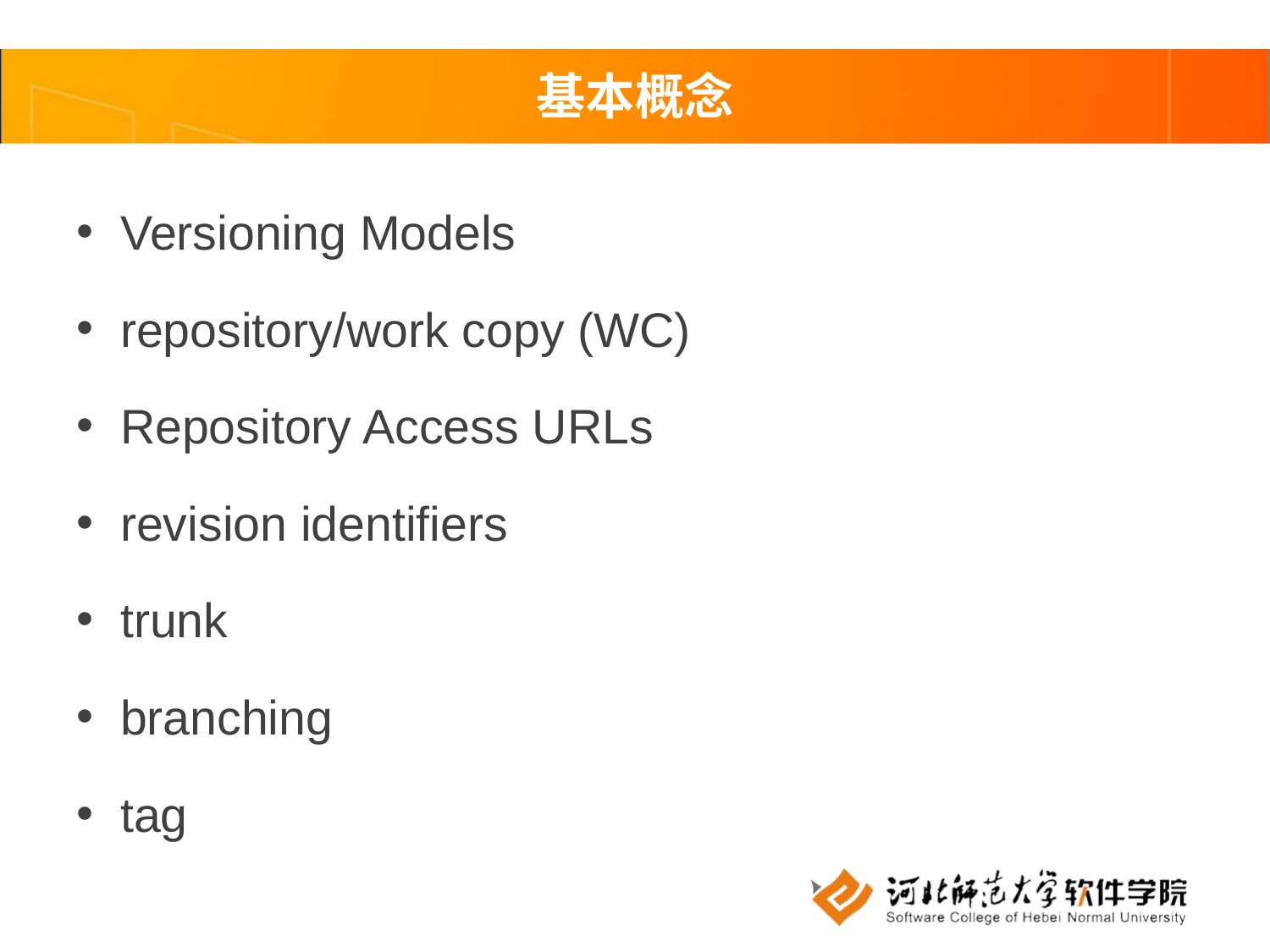

# 基本概念
Versioning Models
repository/work copy (WC)
Repository Access URLs
revision identifiers
trunk
branching
tag